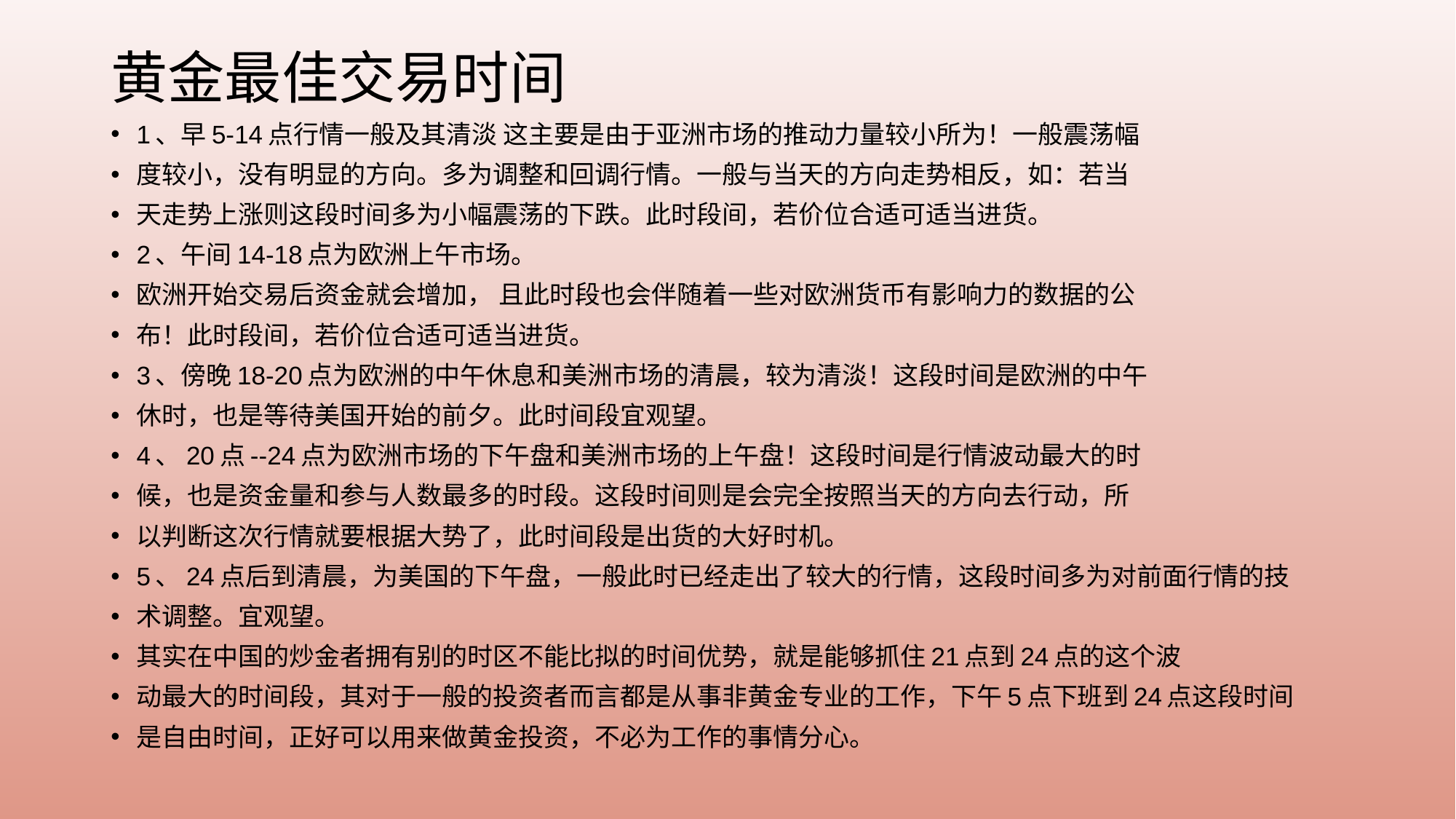

# 黄金最佳交易时间
1、早5-14点行情一般及其清淡 这主要是由于亚洲市场的推动力量较小所为！一般震荡幅
度较小，没有明显的方向。多为调整和回调行情。一般与当天的方向走势相反，如：若当
天走势上涨则这段时间多为小幅震荡的下跌。此时段间，若价位合适可适当进货。
2、午间14-18点为欧洲上午市场。
欧洲开始交易后资金就会增加， 且此时段也会伴随着一些对欧洲货币有影响力的数据的公
布！此时段间，若价位合适可适当进货。
3、傍晚18-20点为欧洲的中午休息和美洲市场的清晨，较为清淡！这段时间是欧洲的中午
休时，也是等待美国开始的前夕。此时间段宜观望。
4、20点--24点为欧洲市场的下午盘和美洲市场的上午盘！这段时间是行情波动最大的时
候，也是资金量和参与人数最多的时段。这段时间则是会完全按照当天的方向去行动，所
以判断这次行情就要根据大势了，此时间段是出货的大好时机。
5、24点后到清晨，为美国的下午盘，一般此时已经走出了较大的行情，这段时间多为对前面行情的技
术调整。宜观望。
其实在中国的炒金者拥有别的时区不能比拟的时间优势，就是能够抓住21点到24点的这个波
动最大的时间段，其对于一般的投资者而言都是从事非黄金专业的工作，下午5点下班到24点这段时间
是自由时间，正好可以用来做黄金投资，不必为工作的事情分心。